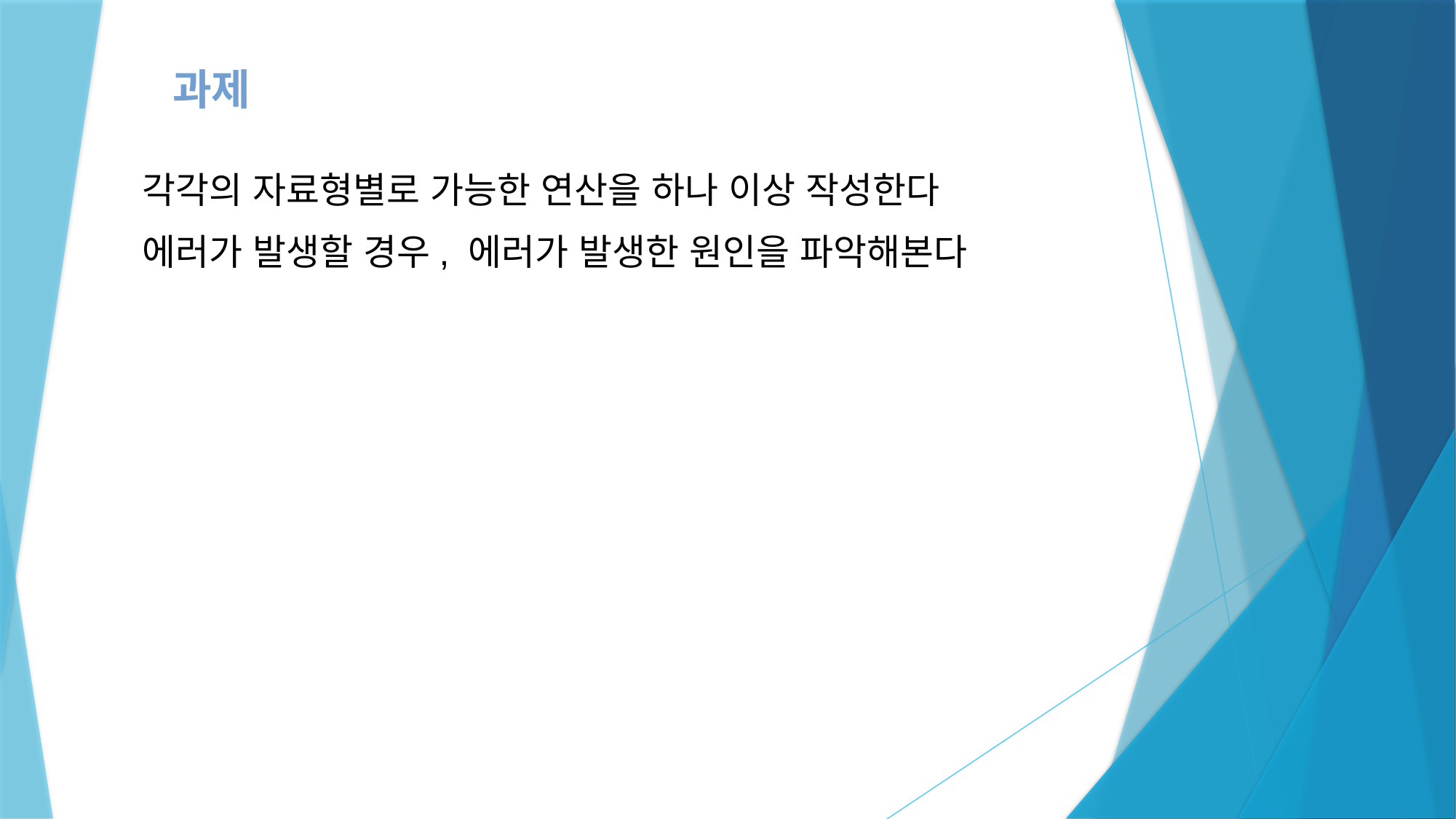

과제
각각의 자료형별로 가능한 연산을 하나 이상 작성한다
에러가 발생할 경우, 에러가 발생한 원인을 파악해본다